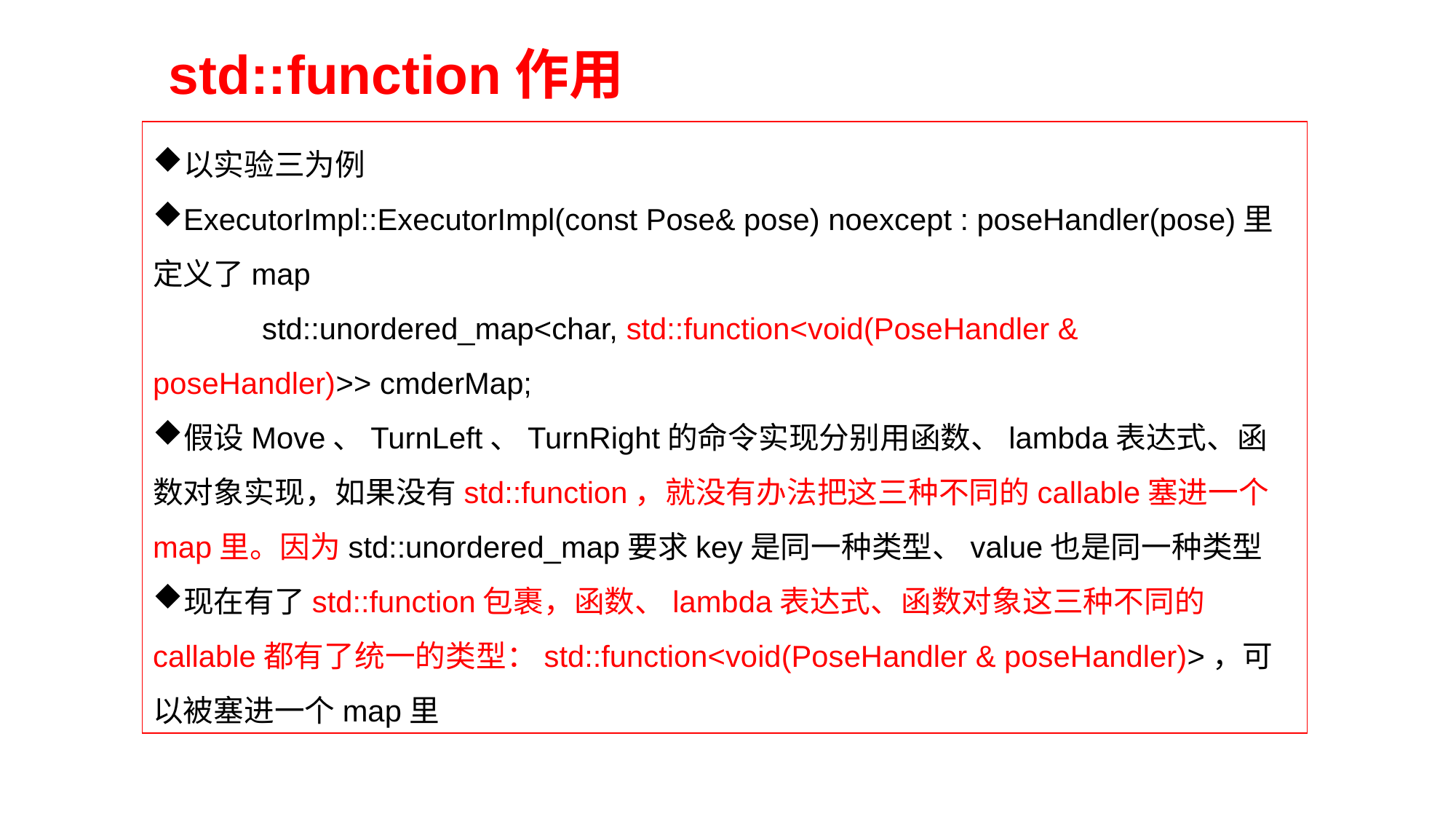

std::function作用
以实验三为例
ExecutorImpl::ExecutorImpl(const Pose& pose) noexcept : poseHandler(pose)里定义了map
	std::unordered_map<char, std::function<void(PoseHandler & poseHandler)>> cmderMap;
假设Move、TurnLeft、TurnRight的命令实现分别用函数、lambda表达式、函数对象实现，如果没有std::function，就没有办法把这三种不同的callable塞进一个map里。因为std::unordered_map要求key是同一种类型、value也是同一种类型
现在有了std::function包裹，函数、lambda表达式、函数对象这三种不同的callable都有了统一的类型：std::function<void(PoseHandler & poseHandler)>，可以被塞进一个map里
21